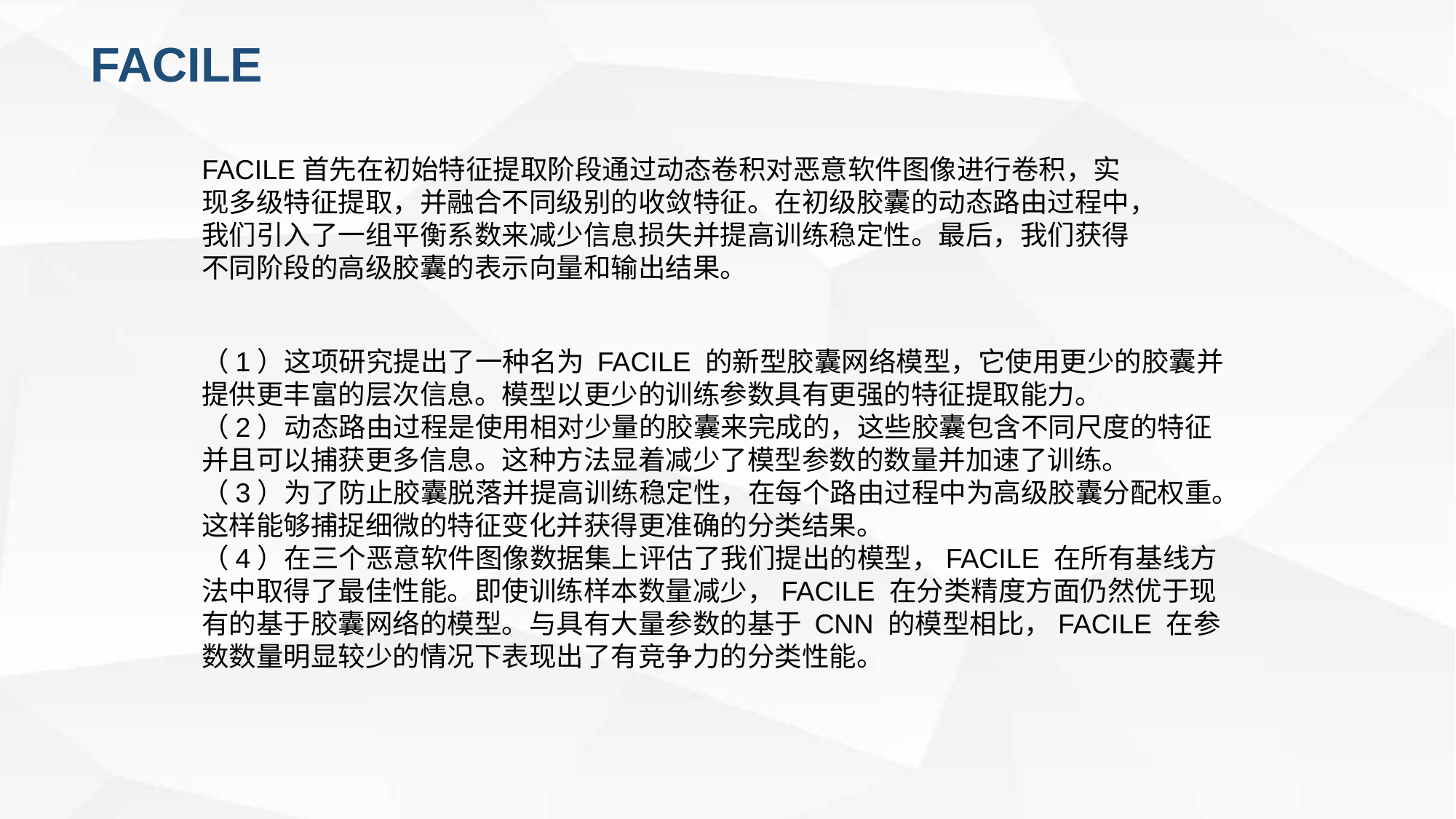

FACILE
FACILE首先在初始特征提取阶段通过动态卷积对恶意软件图像进行卷积，实现多级特征提取，并融合不同级别的收敛特征。在初级胶囊的动态路由过程中，我们引入了一组平衡系数来减少信息损失并提高训练稳定性。最后，我们获得不同阶段的高级胶囊的表示向量和输出结果。
（1）这项研究提出了一种名为 FACILE 的新型胶囊网络模型，它使用更少的胶囊并提供更丰富的层次信息。模型以更少的训练参数具有更强的特征提取能力。
（2）动态路由过程是使用相对少量的胶囊来完成的，这些胶囊包含不同尺度的特征并且可以捕获更多信息。这种方法显着减少了模型参数的数量并加速了训练。
（3）为了防止胶囊脱落并提高训练稳定性，在每个路由过程中为高级胶囊分配权重。这样能够捕捉细微的特征变化并获得更准确的分类结果。
（4）在三个恶意软件图像数据集上评估了我们提出的模型，FACILE 在所有基线方法中取得了最佳性能。即使训练样本数量减少，FACILE 在分类精度方面仍然优于现有的基于胶囊网络的模型。与具有大量参数的基于 CNN 的模型相比，FACILE 在参数数量明显较少的情况下表现出了有竞争力的分类性能。